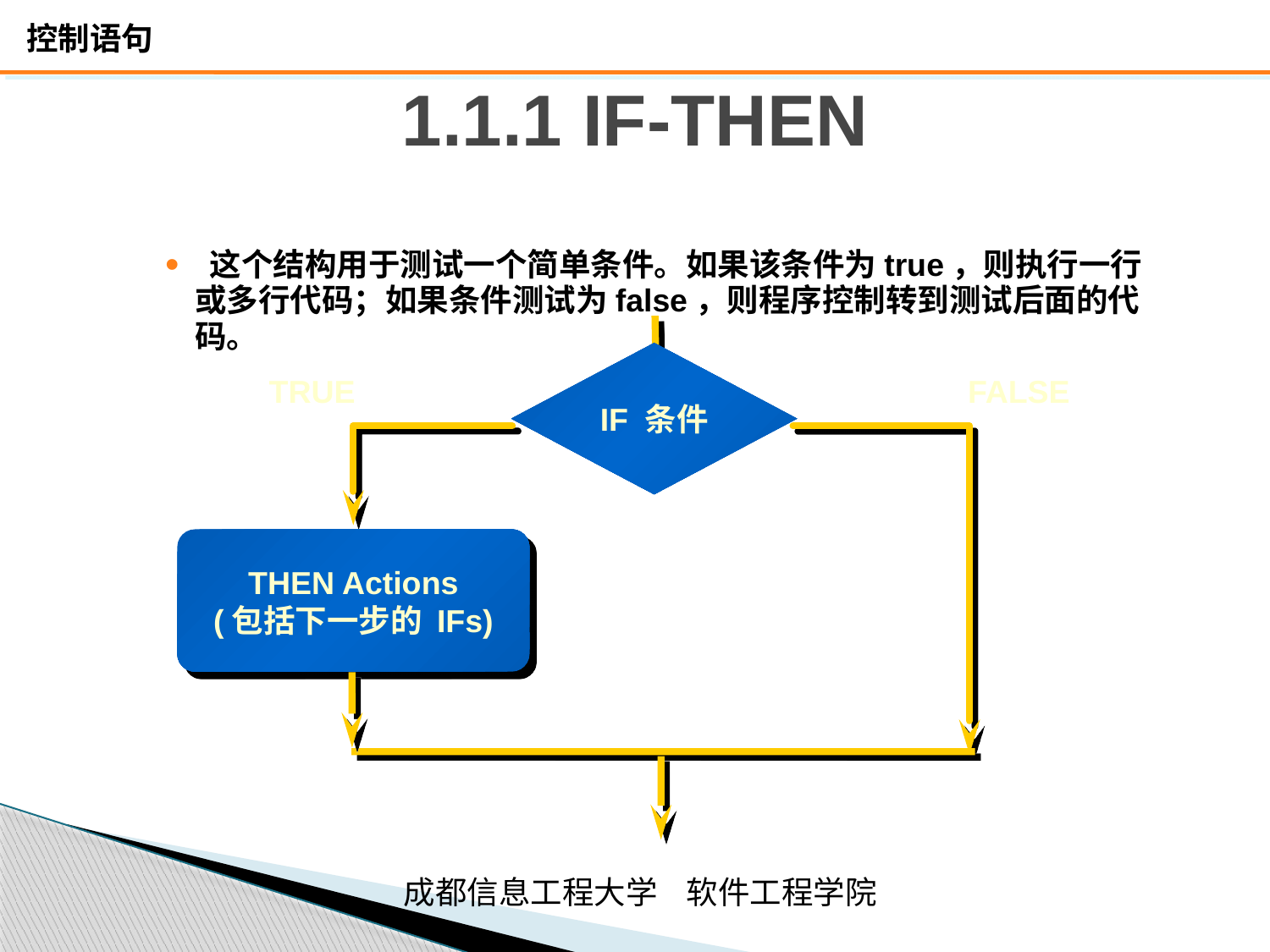

# 1.1.1 IF-THEN
 这个结构用于测试一个简单条件。如果该条件为true，则执行一行或多行代码；如果条件测试为false，则程序控制转到测试后面的代码。

IF 条件
TRUE
FALSE

THEN Actions
(包括下一步的 IFs)